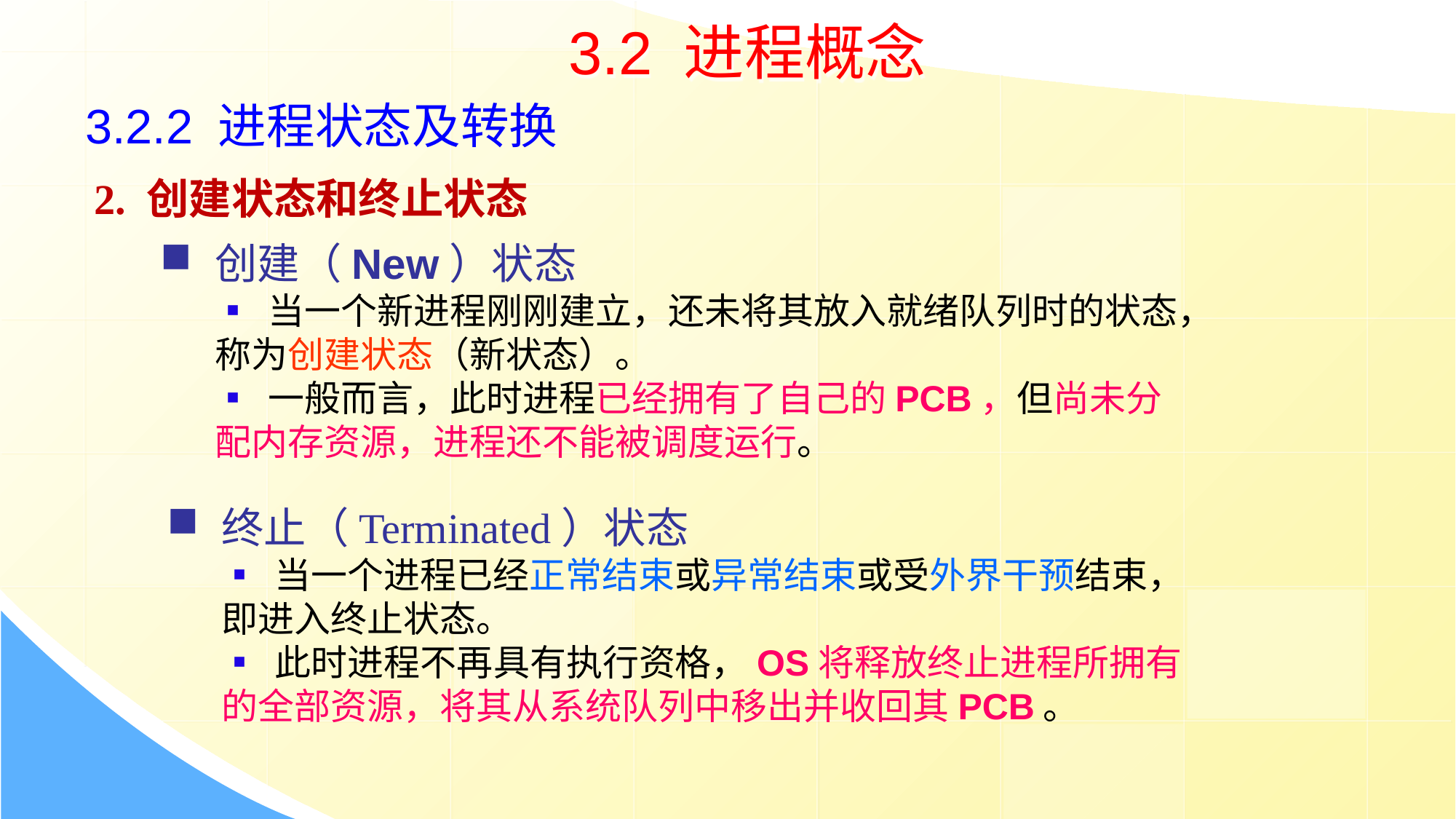

3.2 进程概念
3.2.2 进程状态及转换
2. 创建状态和终止状态
创建（New）状态
▪ 当一个新进程刚刚建立，还未将其放入就绪队列时的状态，称为创建状态（新状态）。
▪ 一般而言，此时进程已经拥有了自己的PCB，但尚未分配内存资源，进程还不能被调度运行。
终止（Terminated）状态
▪ 当一个进程已经正常结束或异常结束或受外界干预结束，即进入终止状态。
▪ 此时进程不再具有执行资格，OS将释放终止进程所拥有的全部资源，将其从系统队列中移出并收回其PCB。